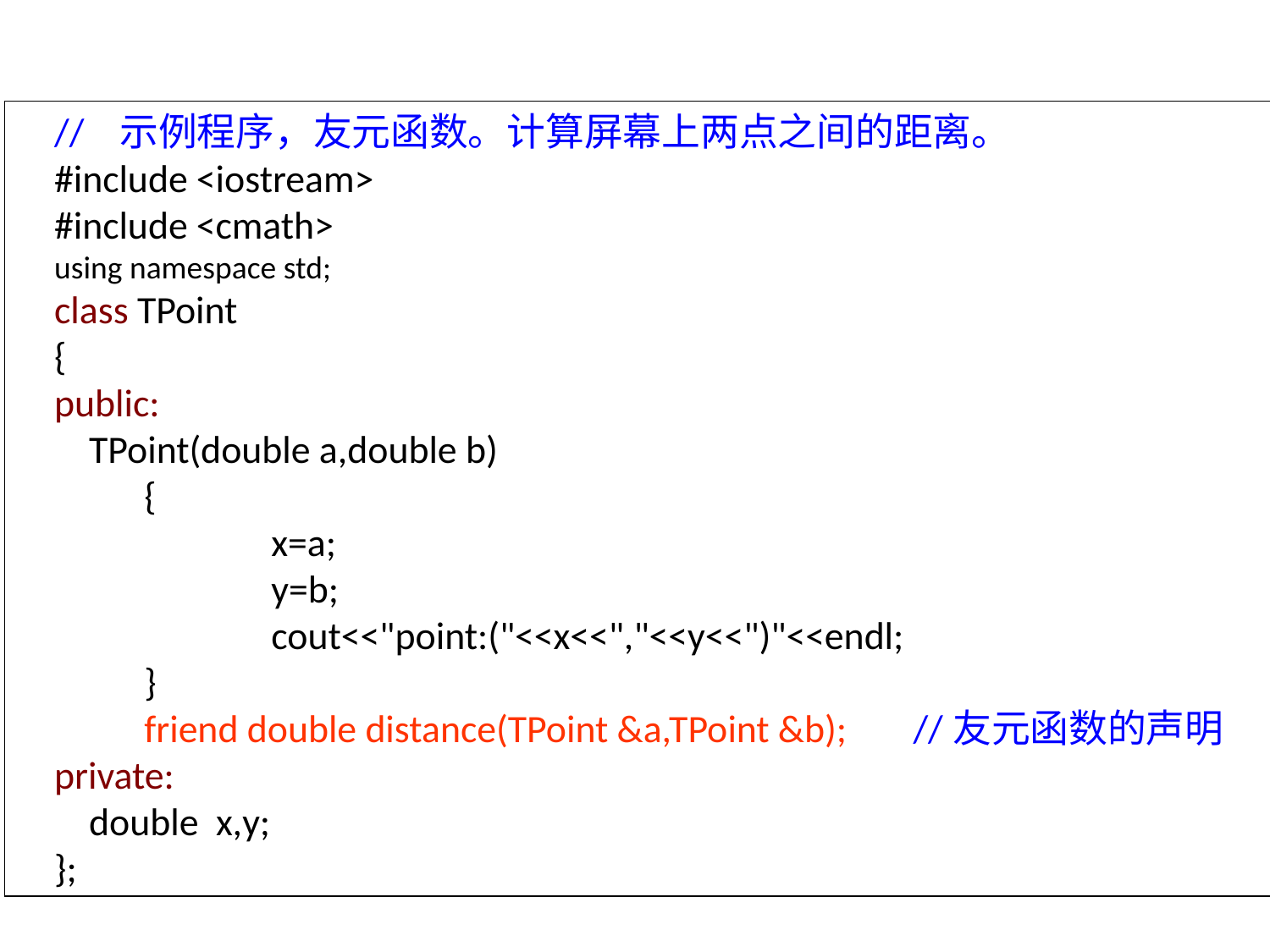

//   示例程序，友元函数。计算屏幕上两点之间的距离。
#include <iostream>
#include <cmath>
using namespace std;
class TPoint
{
public:
    TPoint(double a,double b)
	{
		x=a;
		y=b;
		cout<<"point:("<<x<<","<<y<<")"<<endl;
	}
	friend double distance(TPoint &a,TPoint &b); 　//友元函数的声明
private:
    double  x,y;
};